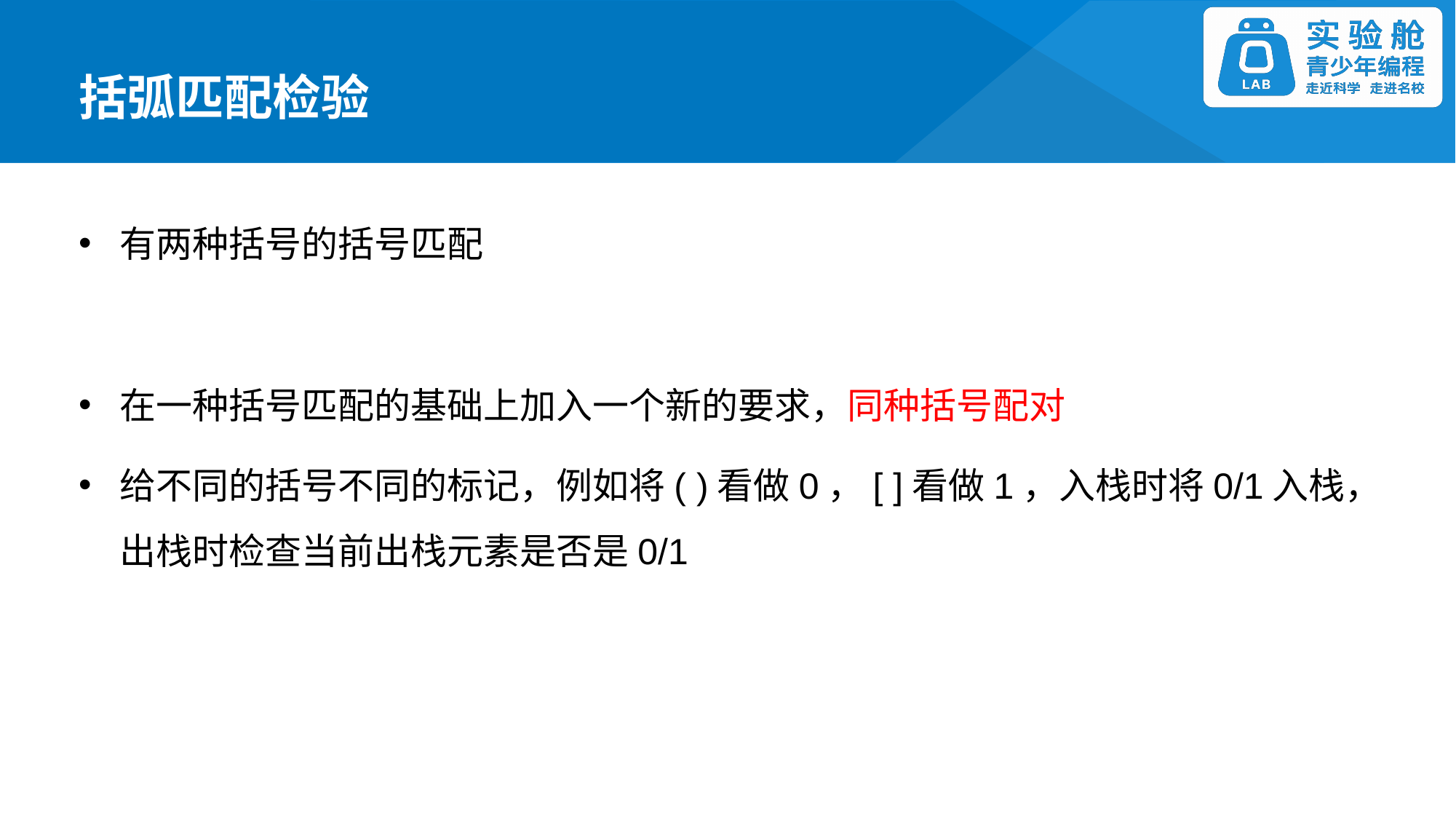

括弧匹配检验
有两种括号的括号匹配

在一种括号匹配的基础上加入一个新的要求，同种括号配对
给不同的括号不同的标记，例如将( )看做0，[ ]看做1，入栈时将0/1入栈，出栈时检查当前出栈元素是否是0/1